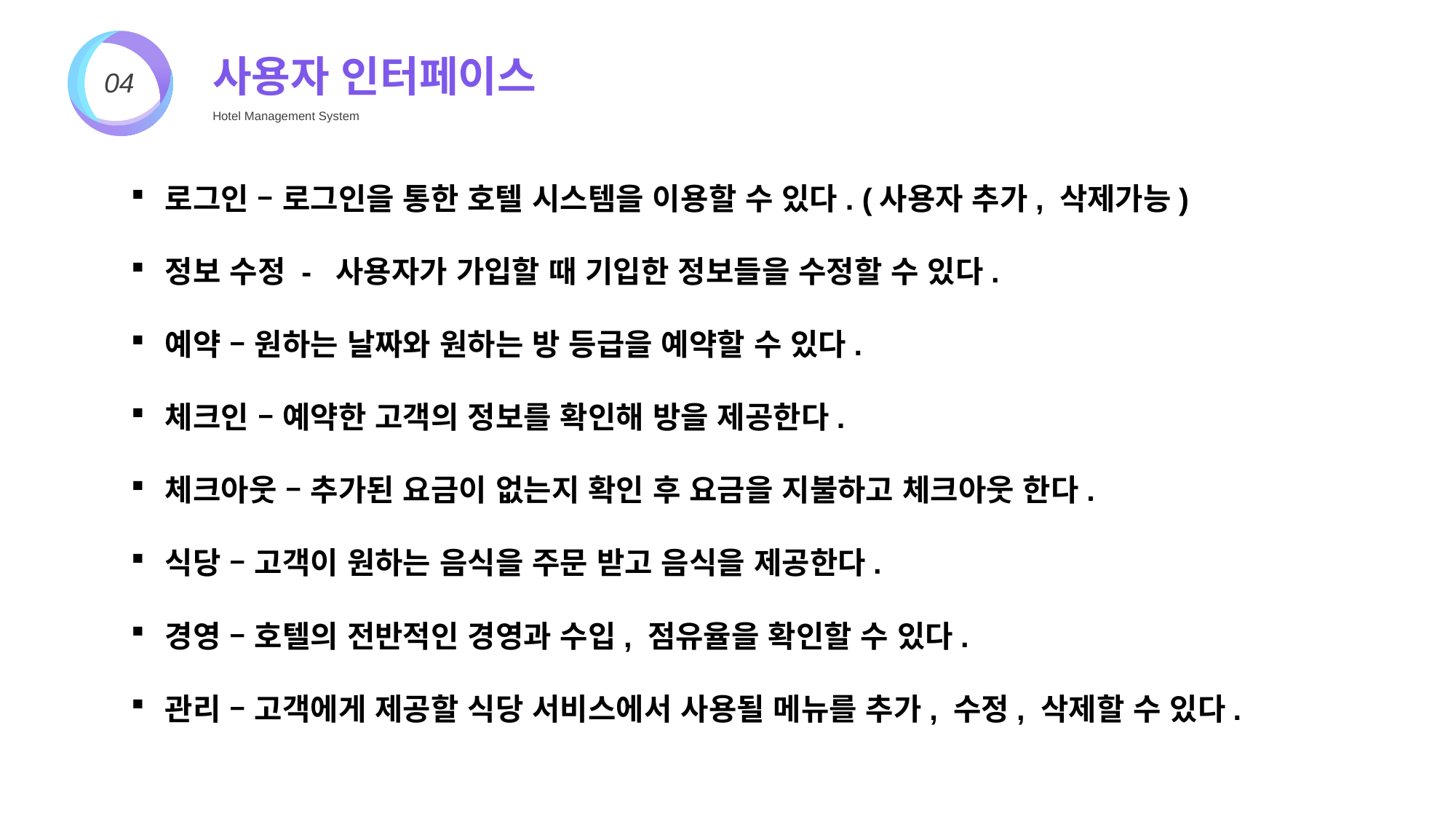

사용자 인터페이스
Hotel Management System
04
로그인 – 로그인을 통한 호텔 시스템을 이용할 수 있다. (사용자 추가, 삭제가능)

정보 수정 -  사용자가 가입할 때 기입한 정보들을 수정할 수 있다.

예약 – 원하는 날짜와 원하는 방 등급을 예약할 수 있다.

체크인 – 예약한 고객의 정보를 확인해 방을 제공한다.

체크아웃 – 추가된 요금이 없는지 확인 후 요금을 지불하고 체크아웃 한다.

식당 – 고객이 원하는 음식을 주문 받고 음식을 제공한다.

경영 – 호텔의 전반적인 경영과 수입, 점유율을 확인할 수 있다.

관리 – 고객에게 제공할 식당 서비스에서 사용될 메뉴를 추가, 수정, 삭제할 수 있다.